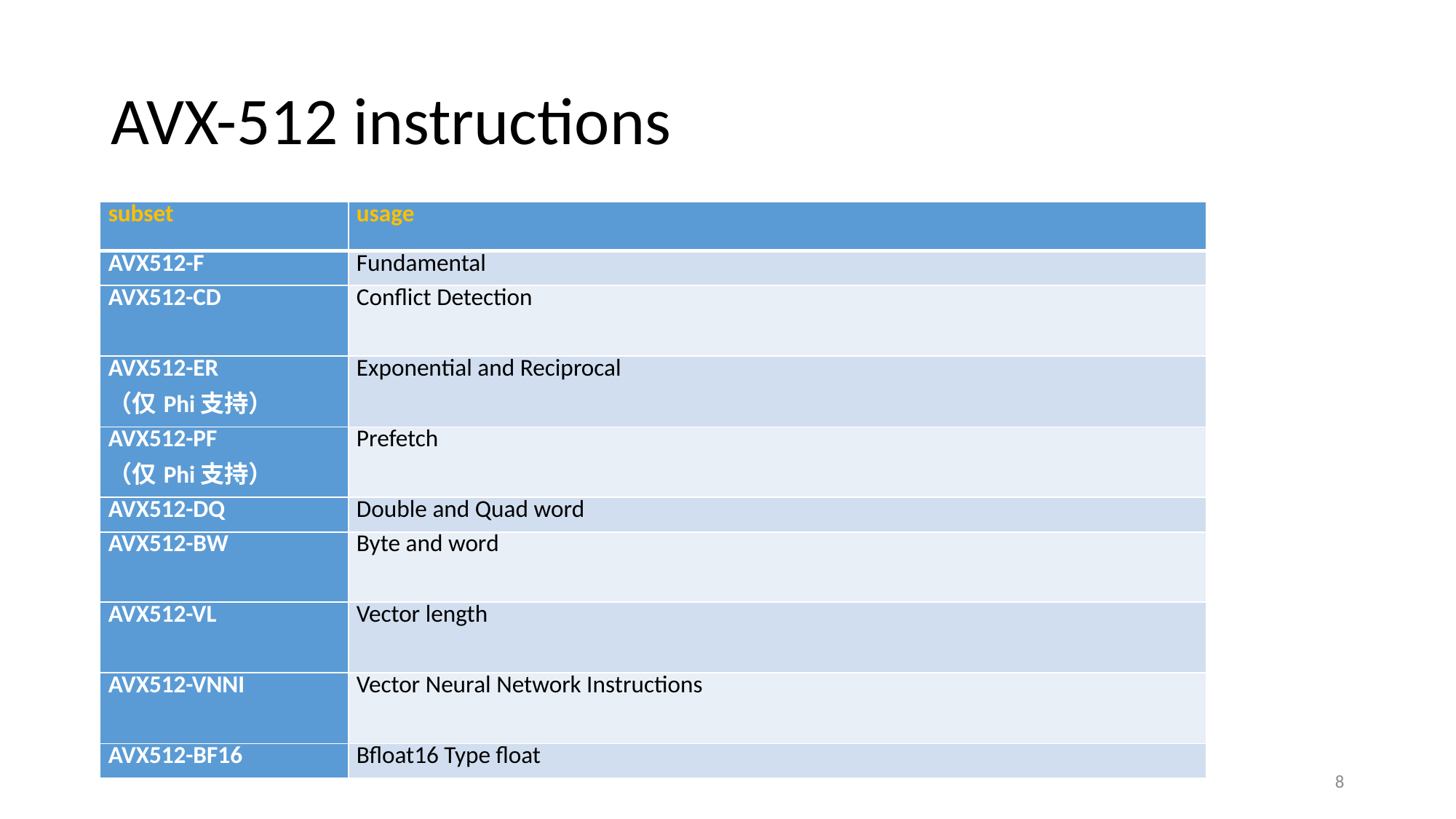

# AVX-512 instructions
| subset | usage |
| --- | --- |
| AVX512-F | Fundamental |
| AVX512-CD | Conflict Detection |
| AVX512-ER （仅Phi支持） | Exponential and Reciprocal |
| AVX512-PF （仅Phi支持） | Prefetch |
| AVX512-DQ | Double and Quad word |
| AVX512-BW | Byte and word |
| AVX512-VL | Vector length |
| AVX512-VNNI | Vector Neural Network Instructions |
| AVX512-BF16 | Bfloat16 Type float |
8